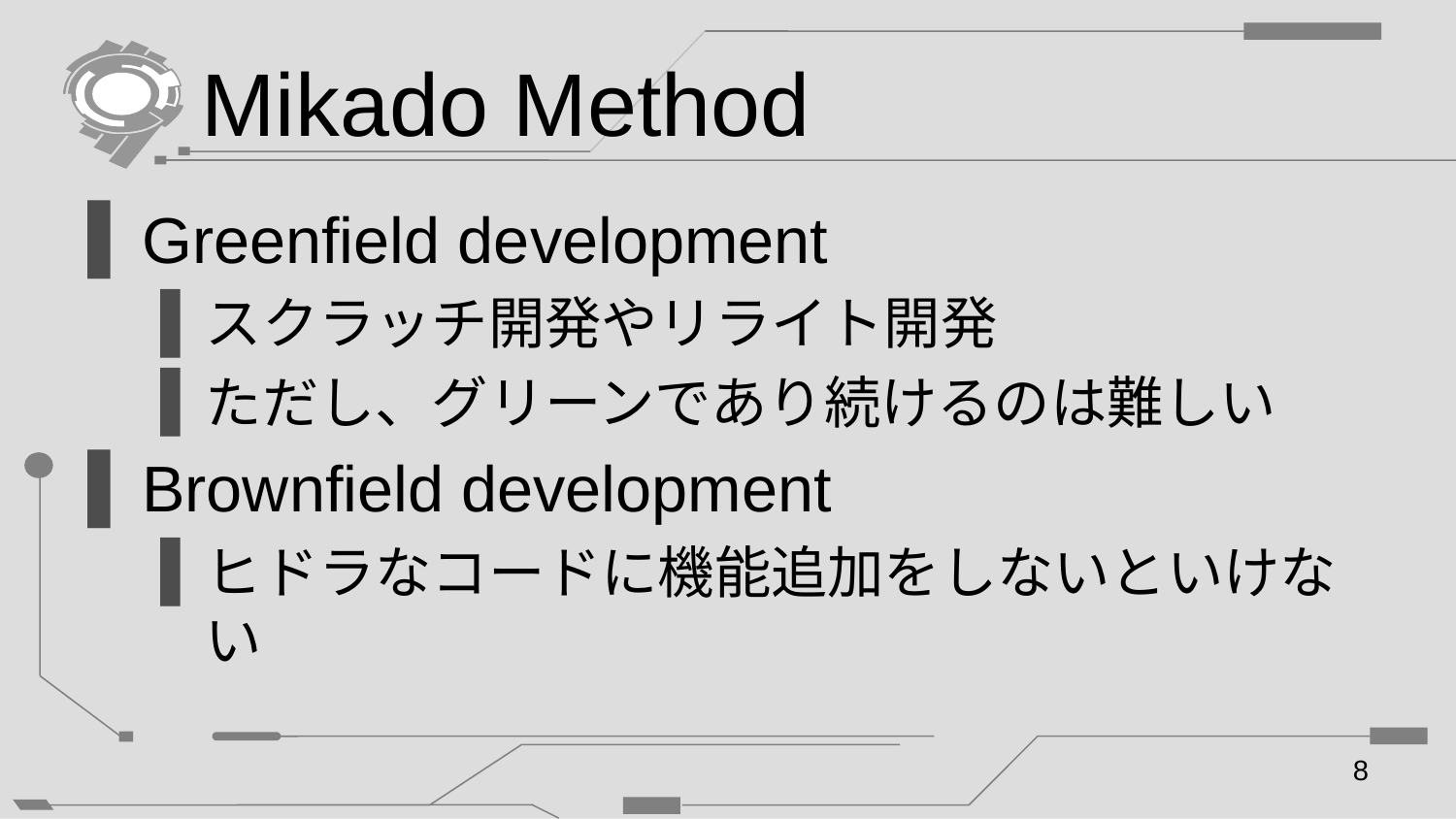

# Mikado Method
Greenfield development
スクラッチ開発やリライト開発
ただし、グリーンであり続けるのは難しい
Brownfield development
ヒドラなコードに機能追加をしないといけない
8